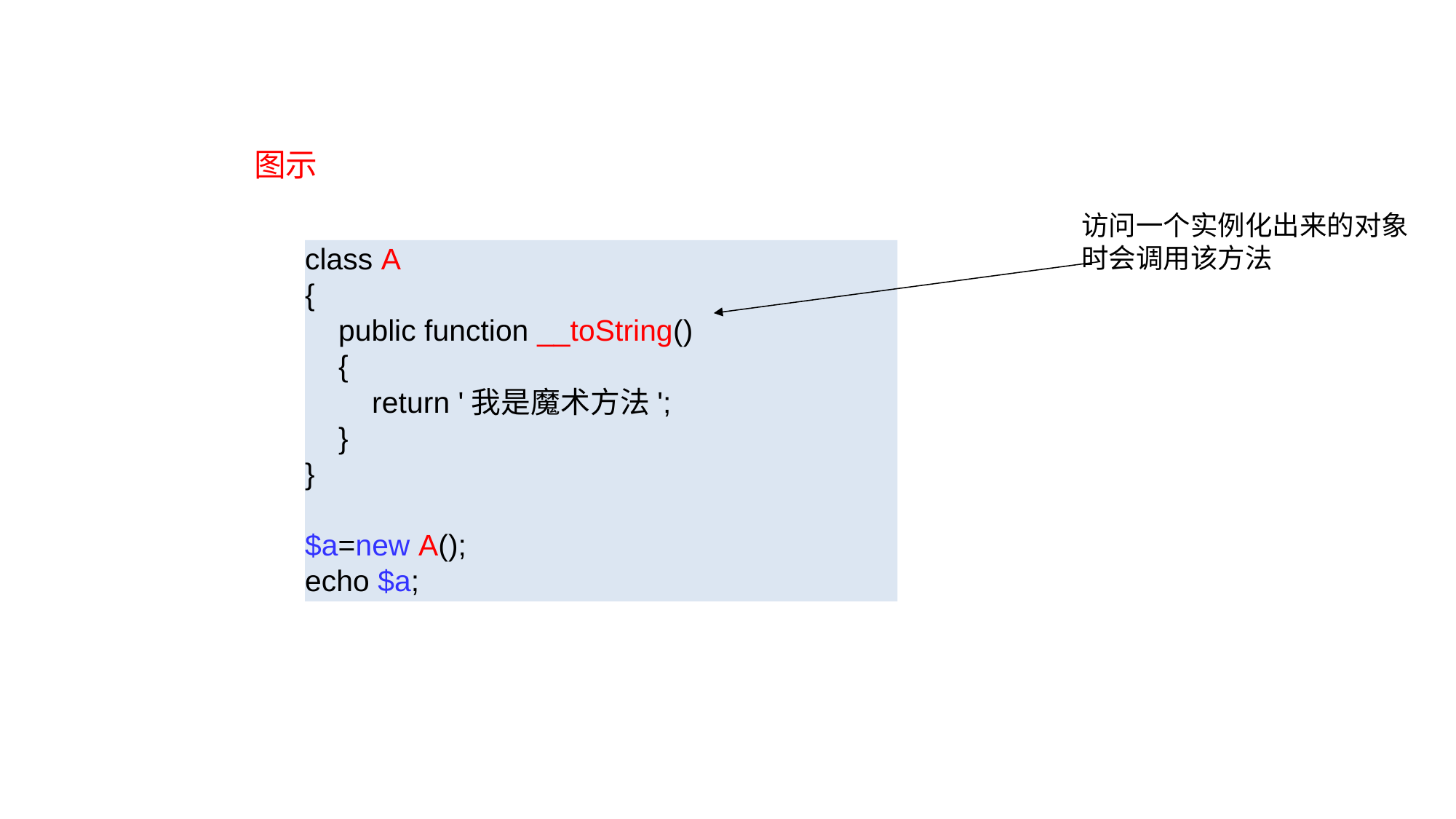

图示
访问一个实例化出来的对象时会调用该方法
class A
{
    public function __toString()
    {
        return '我是魔术方法';
    }
}

$a=new A();
echo $a;